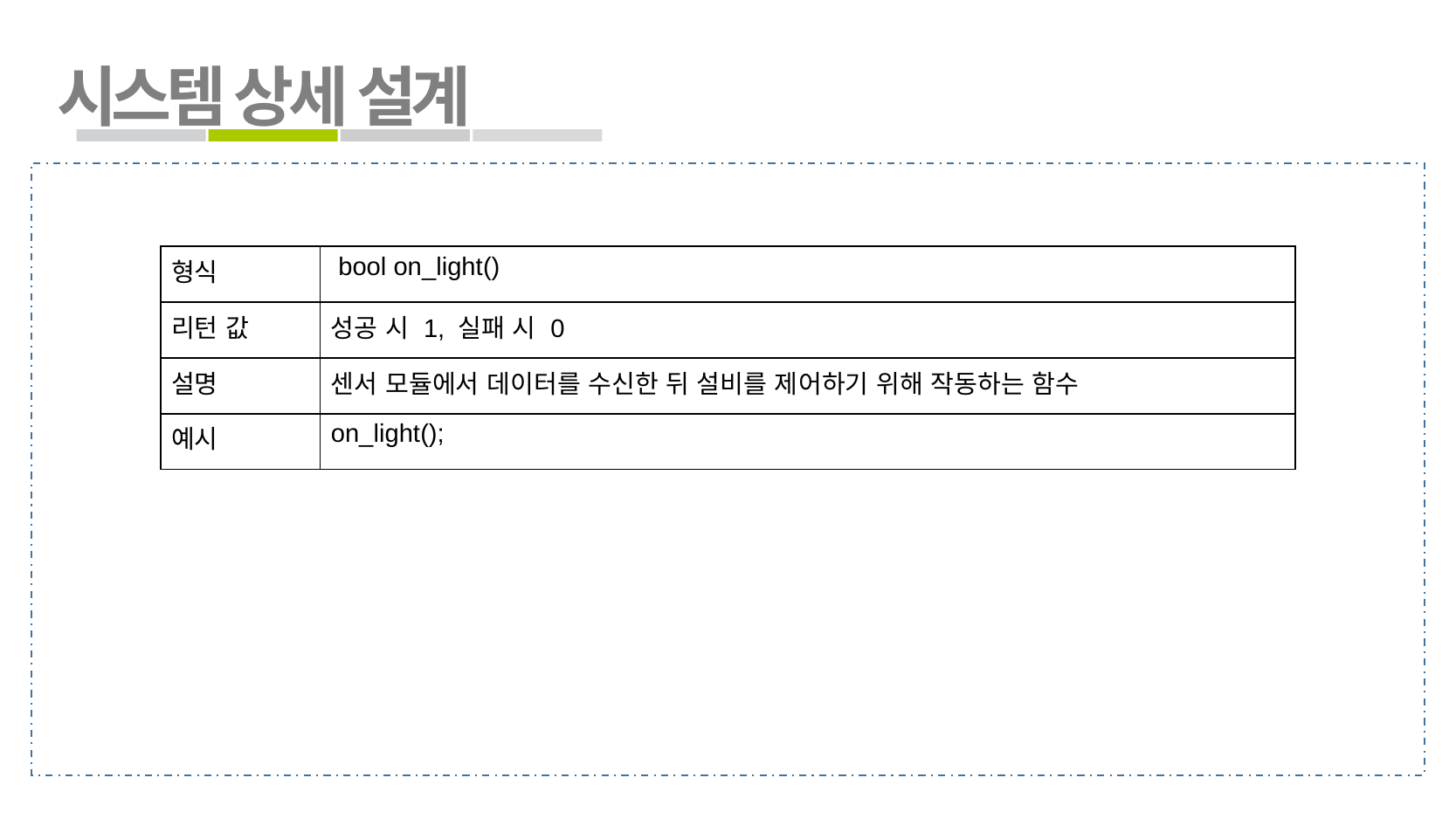

시스템 상세 설계

| 형식 | bool on\_light() |
| --- | --- |
| 리턴 값 | 성공 시 1, 실패 시 0 |
| 설명 | 센서 모듈에서 데이터를 수신한 뒤 설비를 제어하기 위해 작동하는 함수 |
| 예시 | on\_light(); |